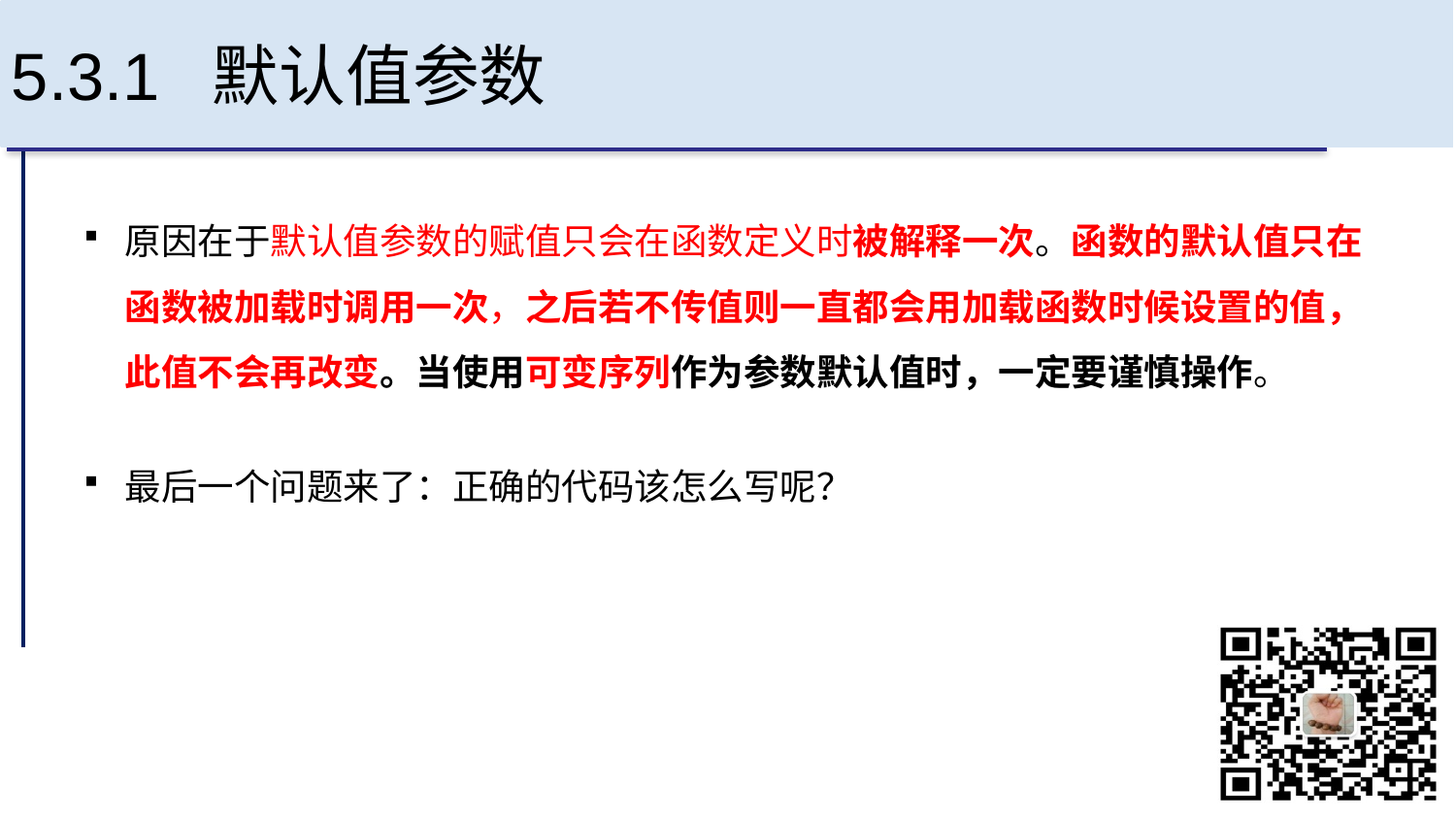

# 5.3.1  默认值参数
原因在于默认值参数的赋值只会在函数定义时被解释一次。函数的默认值只在函数被加载时调用一次，之后若不传值则一直都会用加载函数时候设置的值，此值不会再改变。当使用可变序列作为参数默认值时，一定要谨慎操作。
最后一个问题来了：正确的代码该怎么写呢？